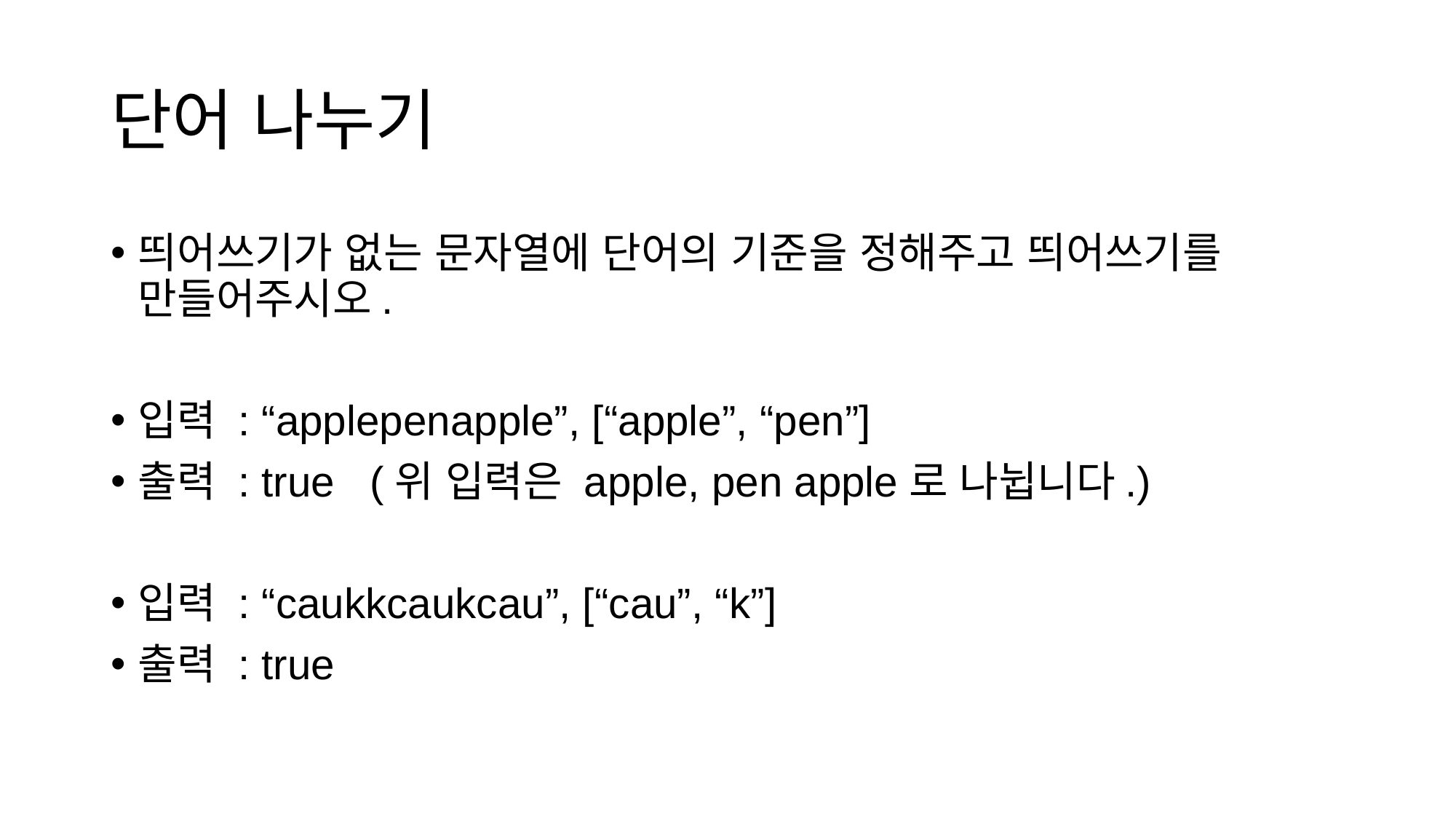

# 단어 나누기
띄어쓰기가 없는 문자열에 단어의 기준을 정해주고 띄어쓰기를 만들어주시오.

입력 : “applepenapple”, [“apple”, “pen”]
출력 : true   (위 입력은 apple, pen apple로 나뉩니다.)

입력 : “caukkcaukcau”, [“cau”, “k”]
출력 : true